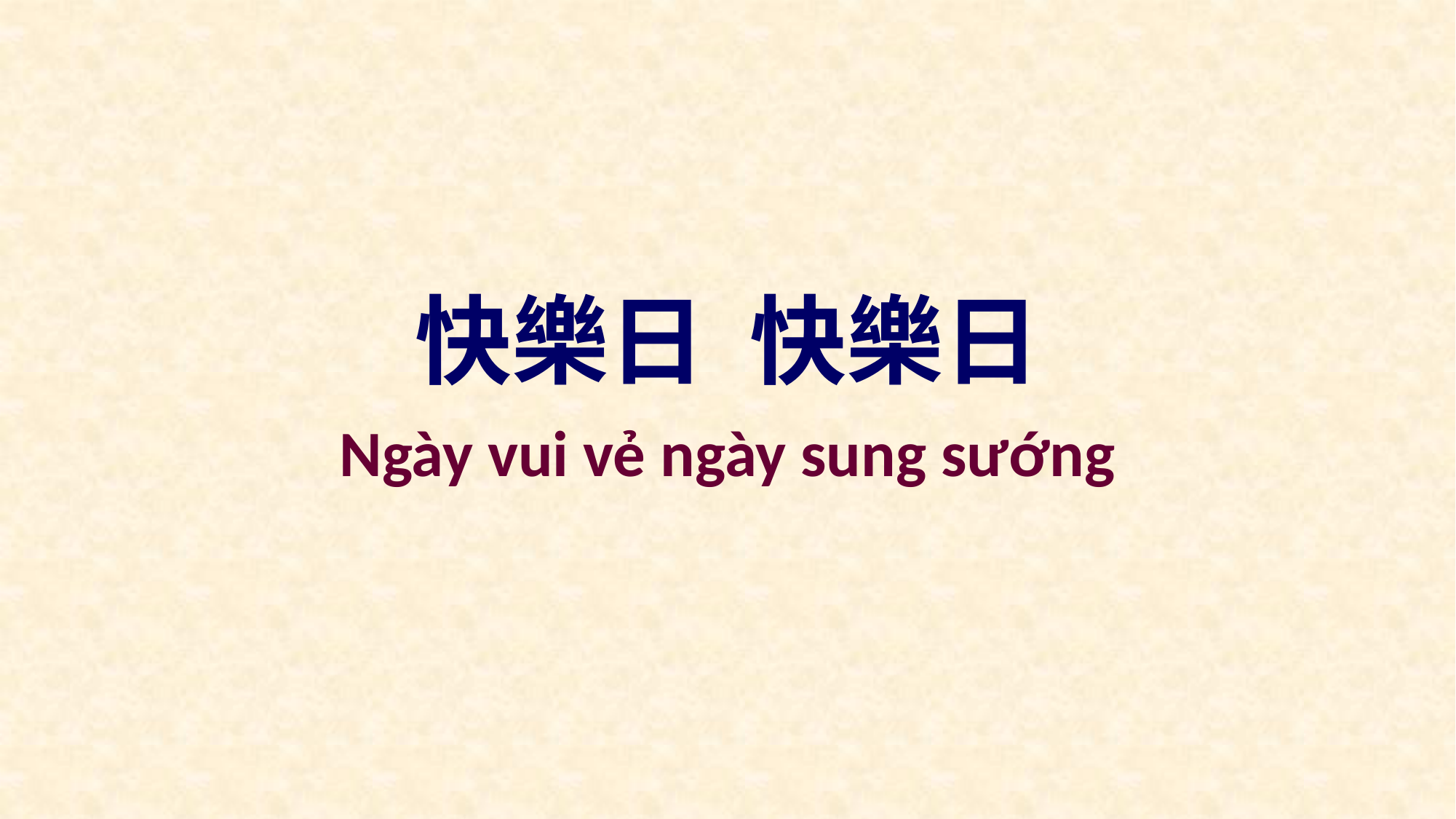

快樂日  快樂日
Ngày vui vẻ ngày sung sướng